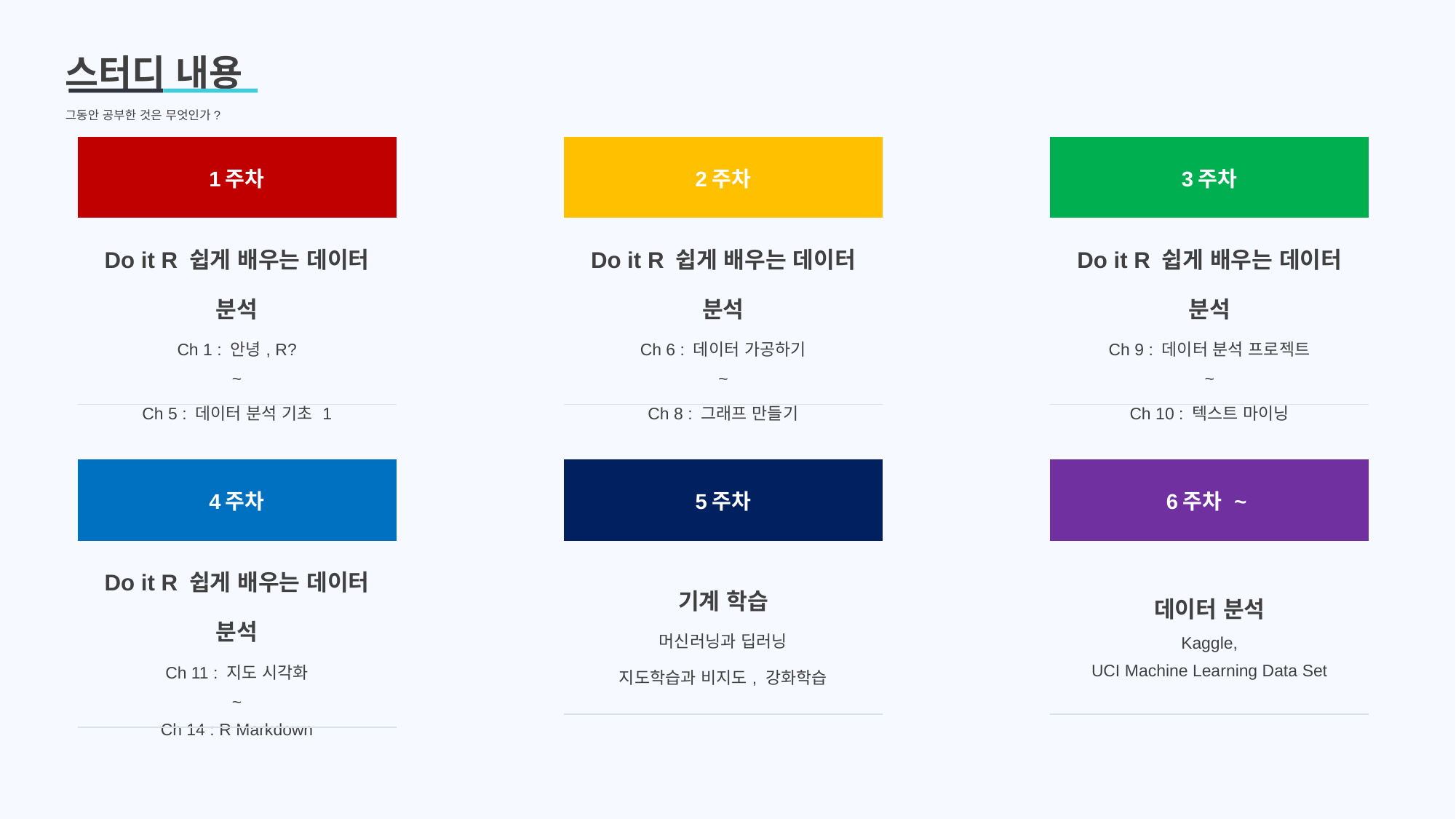

스터디 내용
그동안 공부한 것은 무엇인가?

| 1주차 |
| --- |
| Do it R 쉽게 배우는 데이터 분석 Ch 1 : 안녕, R? ~ Ch 5 : 데이터 분석 기초 1 |
| 2주차 |
| --- |
| Do it R 쉽게 배우는 데이터 분석 Ch 6 : 데이터 가공하기 ~ Ch 8 : 그래프 만들기 |
| 3주차 |
| --- |
| Do it R 쉽게 배우는 데이터 분석 Ch 9 : 데이터 분석 프로젝트 ~ Ch 10 : 텍스트 마이닝 |
| 5주차 |
| --- |
| 기계 학습 머신러닝과 딥러닝 지도학습과 비지도, 강화학습 |
| 6주차 ~ |
| --- |
| 데이터 분석 Kaggle, UCI Machine Learning Data Set |
| 4주차 |
| --- |
| Do it R 쉽게 배우는 데이터 분석 Ch 11 : 지도 시각화 ~ Ch 14 : R Markdown |